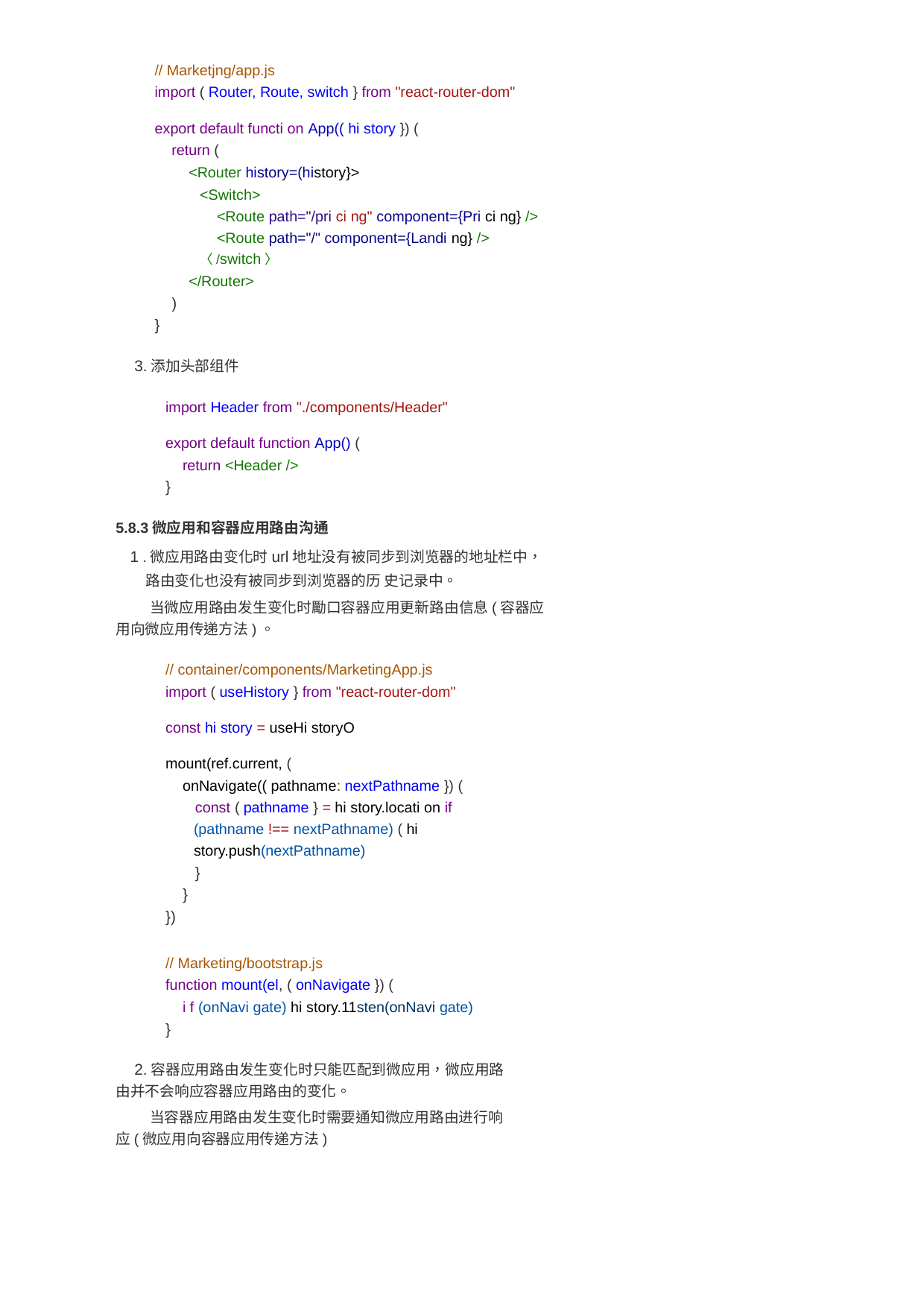

// Marketjng/app.js
import ( Router, Route, switch } from "react-router-dom"
export default functi on App(( hi story }) (
return (
<Router history=(history}>
<Switch>
<Route path="/pri ci ng" component={Pri ci ng} />
<Route path="/" component={Landi ng} /> 〈/switch〉
</Router>
)
}
3.添加头部组件
import Header from "./components/Header"
export default function App() (
return <Header />
}
5.8.3微应用和容器应用路由沟通
1 .微应用路由变化时url地址没有被同步到浏览器的地址栏中，路由变化也没有被同步到浏览器的历 史记录中。
当微应用路由发生变化时勵口容器应用更新路由信息(容器应用向微应用传递方法)。
// container/components/MarketingApp.js
import ( useHistory } from "react-router-dom"
const hi story = useHi storyO
mount(ref.current, (
onNavigate(( pathname: nextPathname }) (
const ( pathname } = hi story.locati on if (pathname !== nextPathname) ( hi story.push(nextPathname)
}
}
})
// Marketing/bootstrap.js
function mount(el, ( onNavigate }) (
i f (onNavi gate) hi story.11sten(onNavi gate)
}
2.容器应用路由发生变化时只能匹配到微应用，微应用路由并不会响应容器应用路由的变化。
当容器应用路由发生变化时需要通知微应用路由进行响应(微应用向容器应用传递方法)